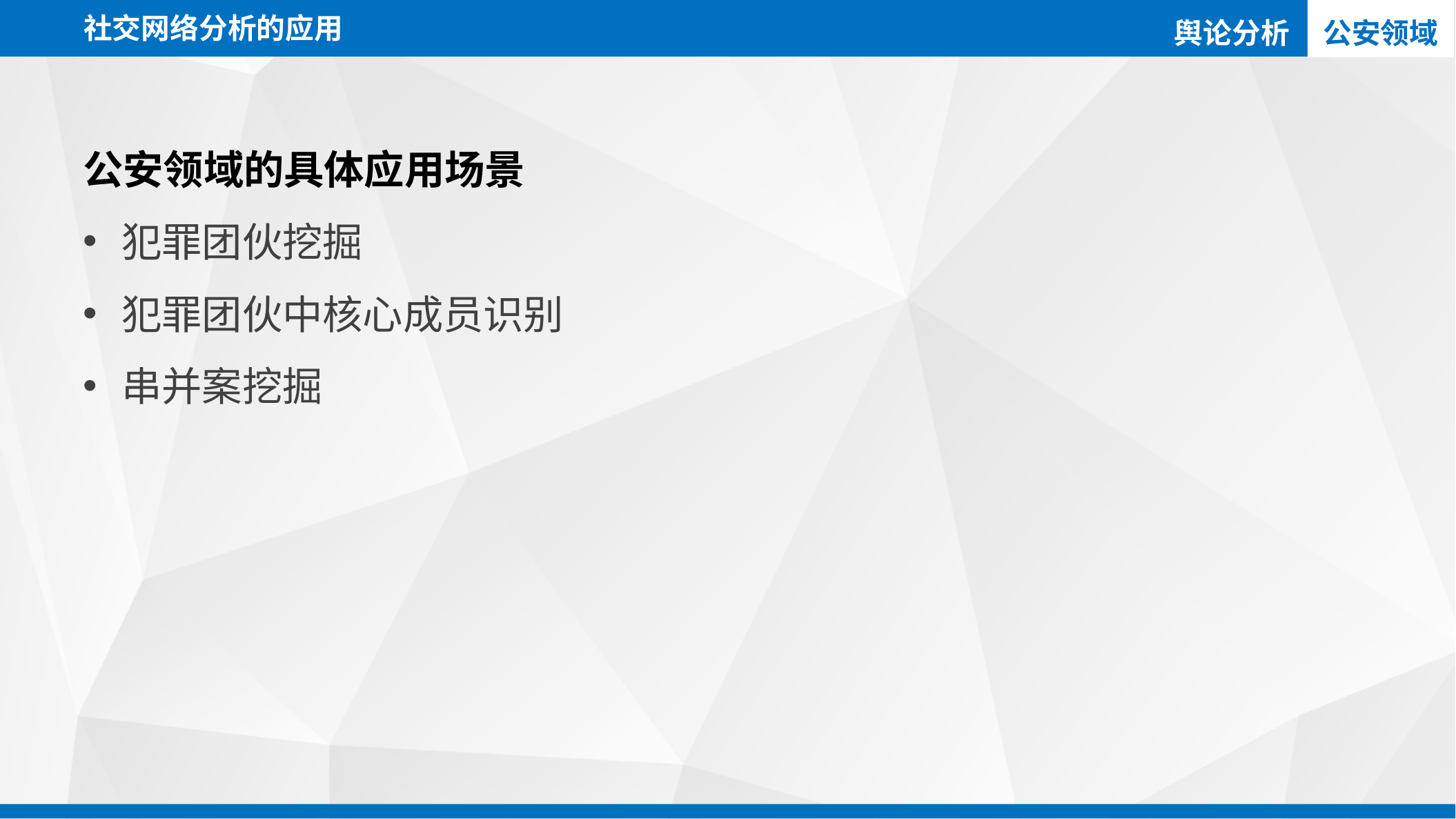

社交网络分析的应用
舆论分析
公安领域

公安领域的具体应用场景
犯罪团伙挖掘
犯罪团伙中核心成员识别
串并案挖掘